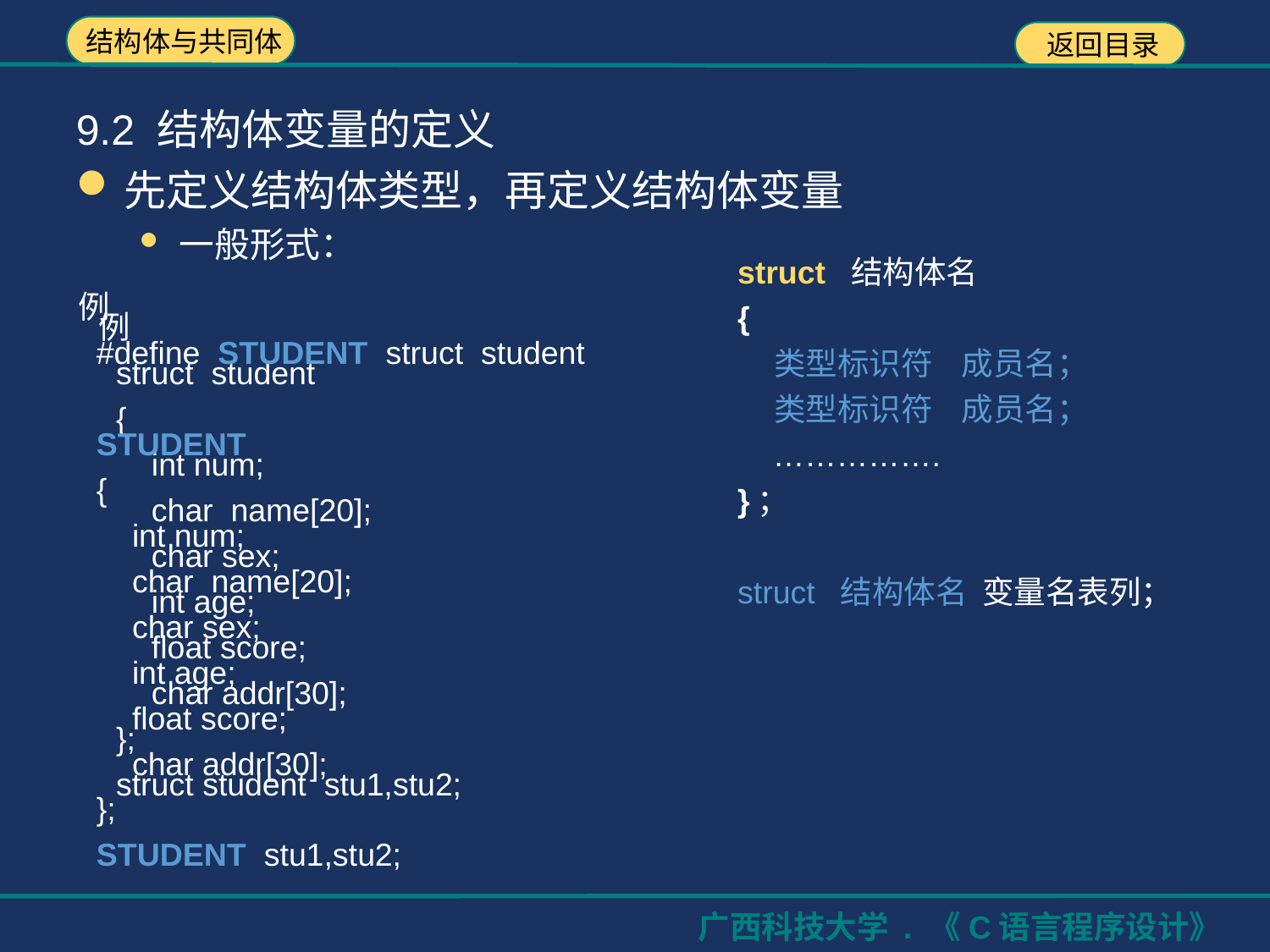

9.2 结构体变量的定义
先定义结构体类型，再定义结构体变量
一般形式：
struct  结构体名
{
    类型标识符    成员名；
    类型标识符    成员名；
    …………….
}；

struct  结构体名  变量名表列；
例
  #define  STUDENT  struct  student

  STUDENT
  {
      int num;
      char  name[20];
      char sex;
      int age;
      float score;
      char addr[30];
  };
  STUDENT  stu1,stu2;
例
  struct  student
  {
      int num;
      char  name[20];
      char sex;
      int age;
      float score;
      char addr[30];
  };
  struct student  stu1,stu2;